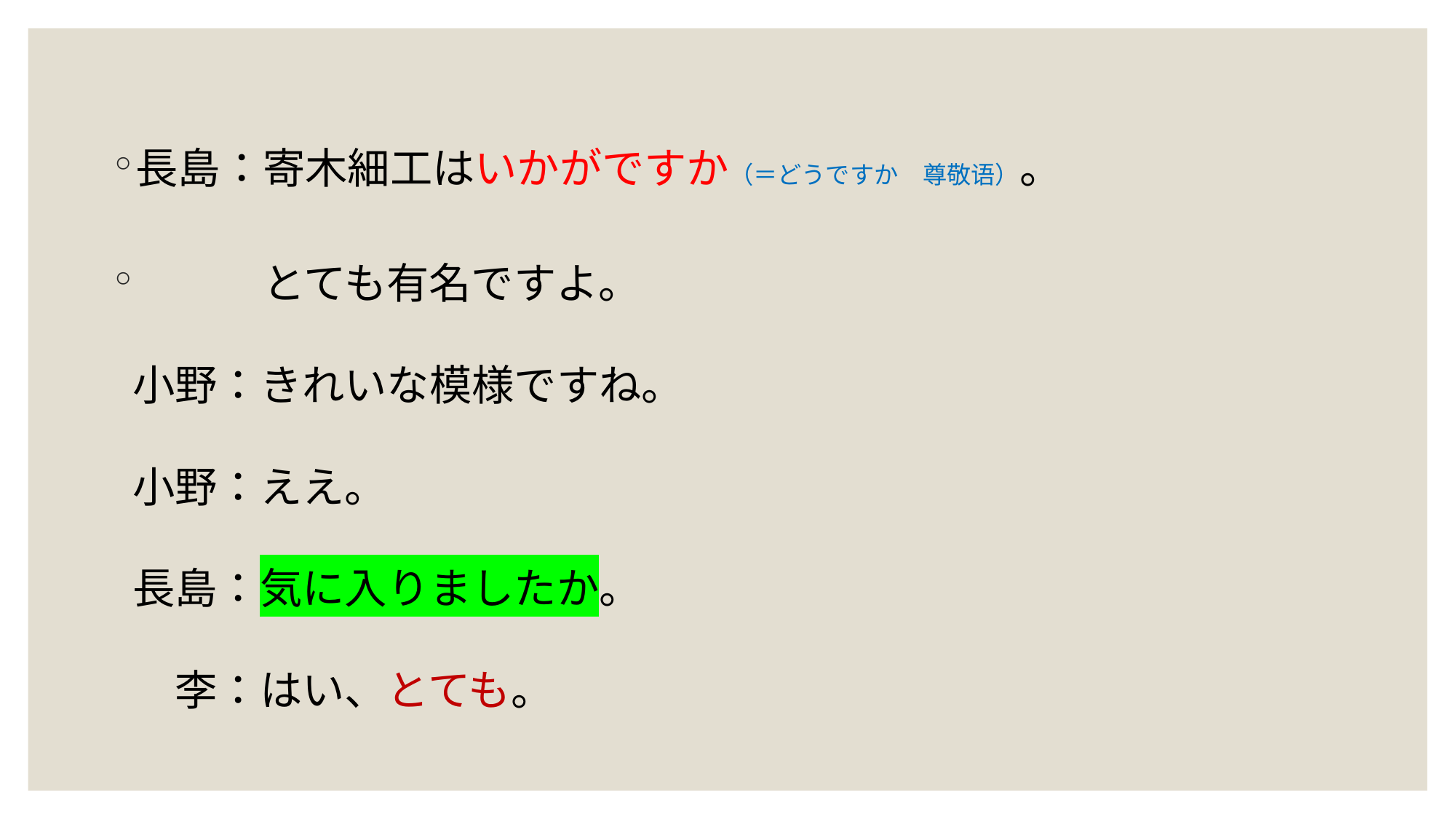

長島：寄木細工はいかがですか（＝どうですか　尊敬语）。
　　　とても有名ですよ。
小野：きれいな模様ですね。
小野：ええ。
長島：気に入りましたか。　　
　李：はい、とても。